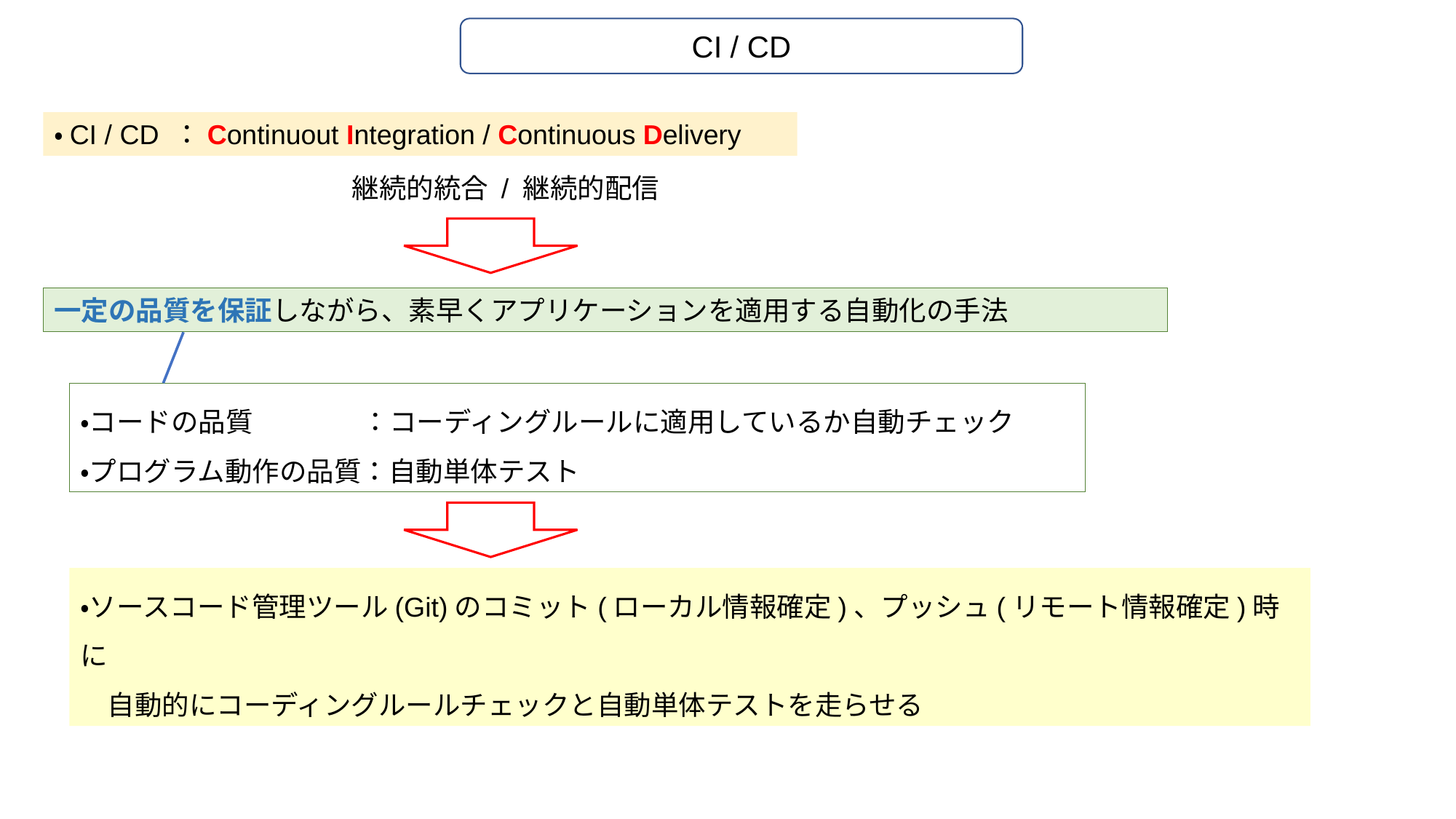

CI / CD
・CI / CD ：Continuout Integration / Continuous Delivery
継続的統合 / 継続的配信

一定の品質を保証しながら、素早くアプリケーションを適用する自動化の手法
・コードの品質　　　　：コーディングルールに適用しているか自動チェック
・プログラム動作の品質：自動単体テスト

・ソースコード管理ツール(Git)のコミット(ローカル情報確定)、プッシュ(リモート情報確定)時に
　自動的にコーディングルールチェックと自動単体テストを走らせる